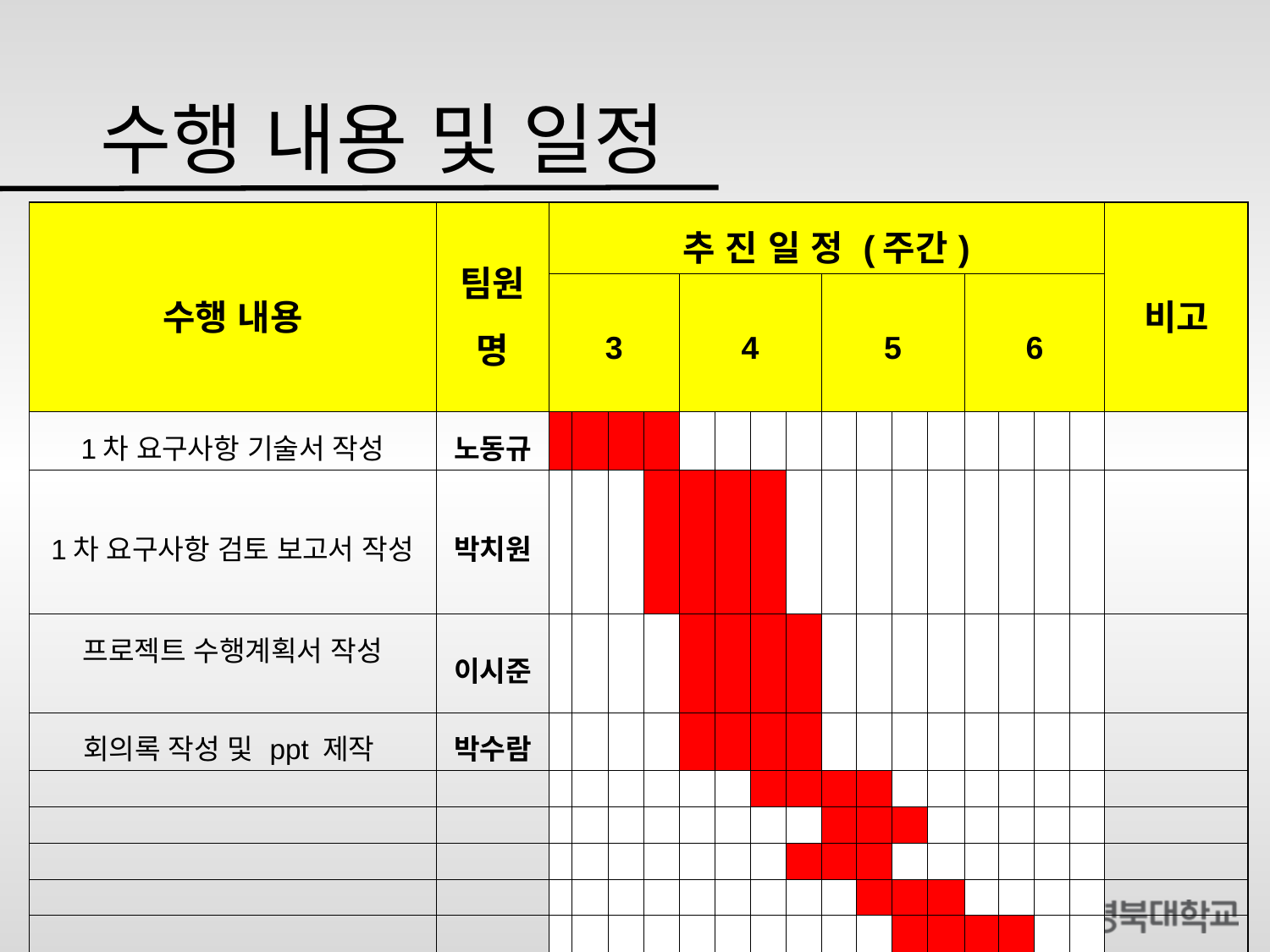

# 수행 내용 및 일정
| 수행 내용 | 팀원명 | 추 진 일 정 (주간) |  |  |  |  |  |  |  |  |  |  |  |  |  |  |  | 비고 |
| --- | --- | --- | --- | --- | --- | --- | --- | --- | --- | --- | --- | --- | --- | --- | --- | --- | --- | --- |
|  |  | 3 |  |  |  | 4 |  |  |  | 5 |  |  |  | 6 |  |  |  |  |
| 1차 요구사항 기술서 작성 | 노동규 |  |  |  |  |  |  |  |  |  |  |  |  |  |  |  |  |  |
| 1차 요구사항 검토 보고서 작성 | 박치원 |  |  |  |  |  |  |  |  |  |  |  |  |  |  |  |  |  |
| 프로젝트 수행계획서 작성 | 이시준 |  |  |  |  |  |  |  |  |  |  |  |  |  |  |  |  |  |
| 회의록 작성 및 ppt 제작 | 박수람 |  |  |  |  |  |  |  |  |  |  |  |  |  |  |  |  |  |
|  |  |  |  |  |  |  |  |  |  |  |  |  |  |  |  |  |  |  |
|  |  |  |  |  |  |  |  |  |  |  |  |  |  |  |  |  |  |  |
|  |  |  |  |  |  |  |  |  |  |  |  |  |  |  |  |  |  |  |
|  |  |  |  |  |  |  |  |  |  |  |  |  |  |  |  |  |  |  |
|  |  |  |  |  |  |  |  |  |  |  |  |  |  |  |  |  |  |  |
|  |  |  |  |  |  |  |  |  |  |  |  |  |  |  |  |  |  |  |
|  |  |  |  |  |  |  |  |  |  |  |  |  |  |  |  |  |  |  |